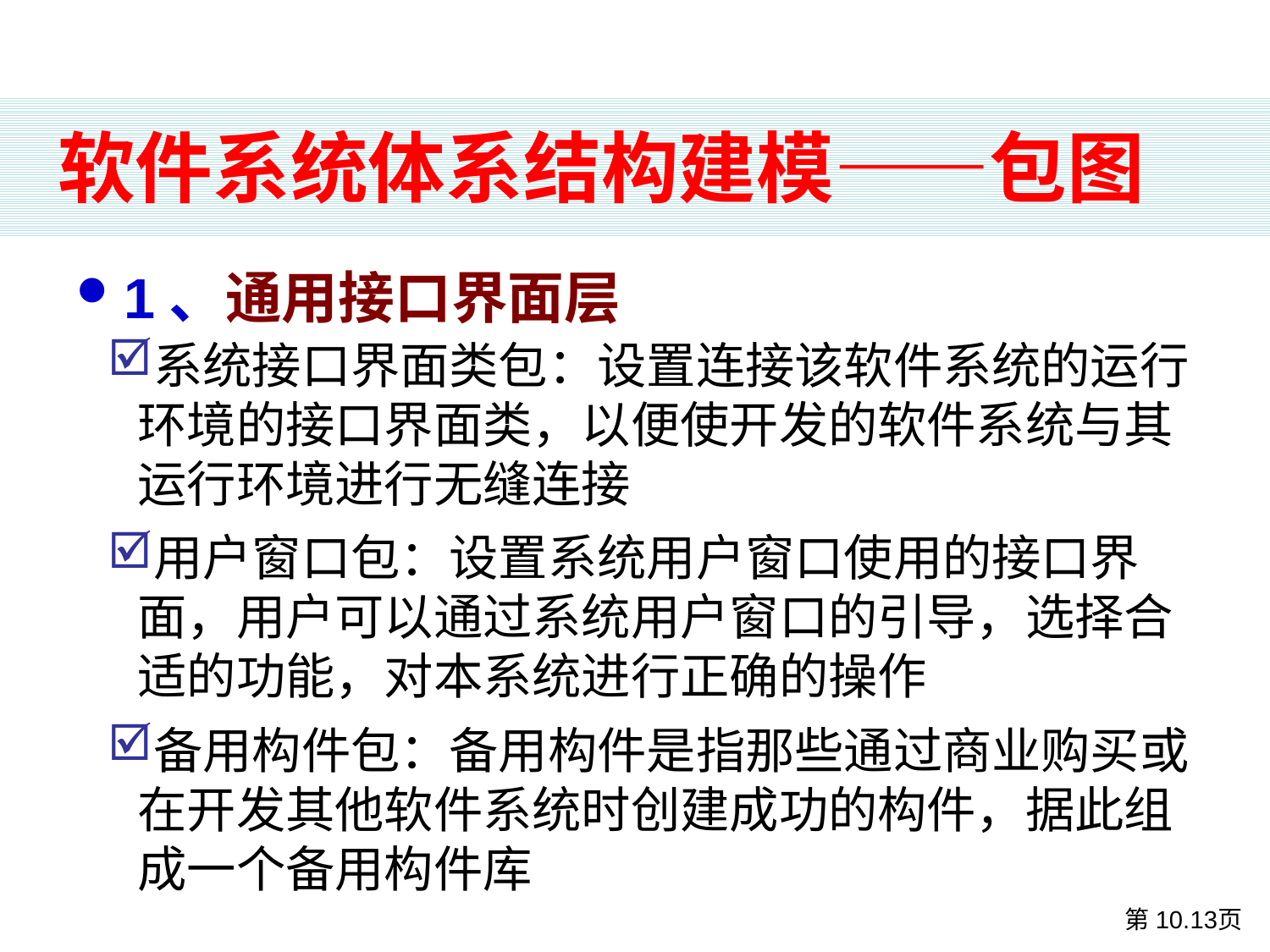

# 软件系统体系结构建模——包图
1、通用接口界面层

系统接口界面类包：设置连接该软件系统的运行环境的接口界面类，以便使开发的软件系统与其运行环境进行无缝连接
用户窗口包：设置系统用户窗口使用的接口界面，用户可以通过系统用户窗口的引导，选择合适的功能，对本系统进行正确的操作
备用构件包：备用构件是指那些通过商业购买或在开发其他软件系统时创建成功的构件，据此组成一个备用构件库
第10.13页